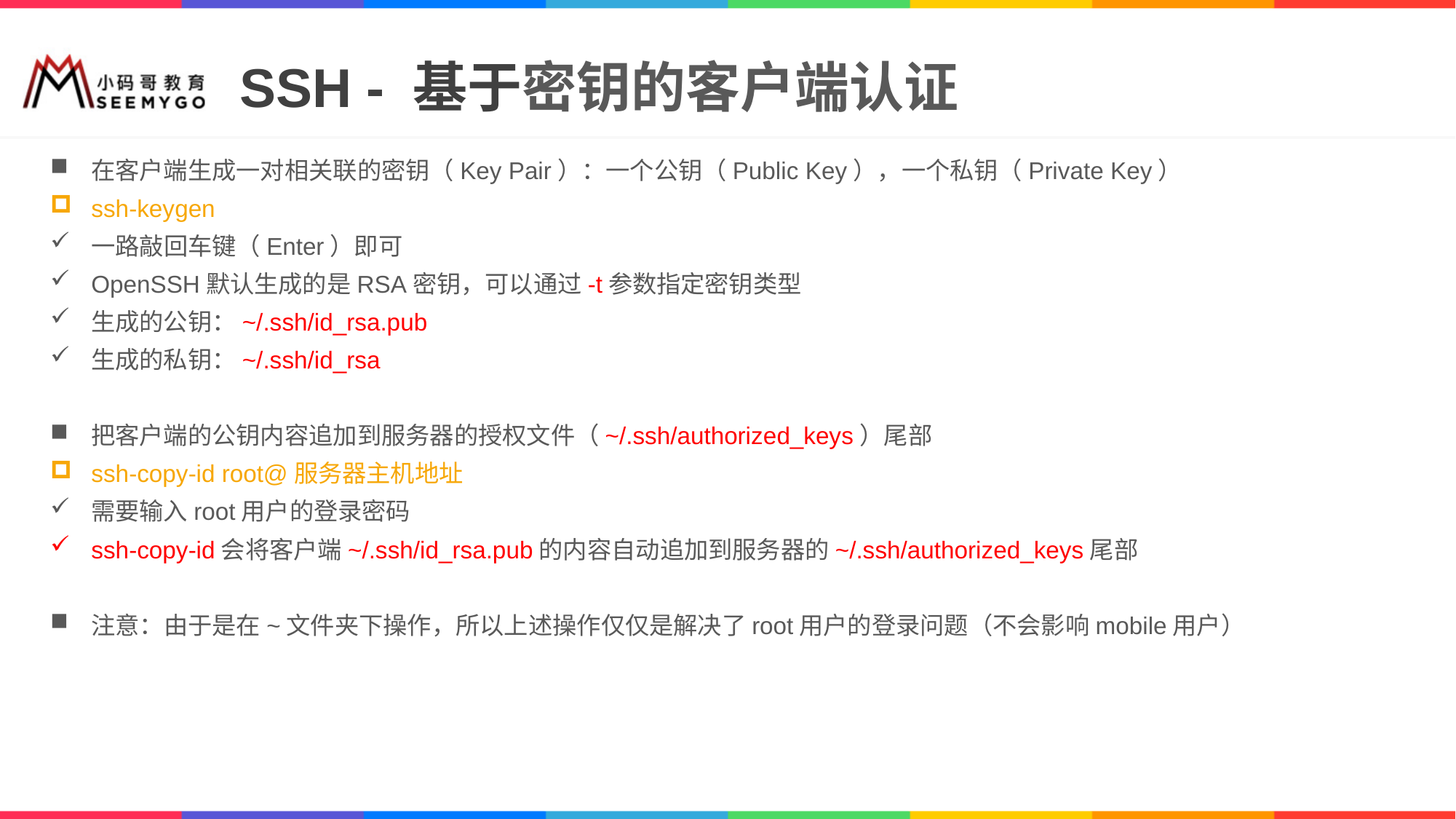

# SSH - 基于密钥的客户端认证
在客户端生成一对相关联的密钥（Key Pair）：一个公钥（Public Key），一个私钥（Private Key）
ssh-keygen
一路敲回车键（Enter）即可
OpenSSH默认生成的是RSA密钥，可以通过-t参数指定密钥类型
生成的公钥：~/.ssh/id_rsa.pub
生成的私钥：~/.ssh/id_rsa

把客户端的公钥内容追加到服务器的授权文件（~/.ssh/authorized_keys）尾部
ssh-copy-id root@服务器主机地址
需要输入root用户的登录密码
ssh-copy-id会将客户端~/.ssh/id_rsa.pub的内容自动追加到服务器的~/.ssh/authorized_keys尾部

注意：由于是在~文件夹下操作，所以上述操作仅仅是解决了root用户的登录问题（不会影响mobile用户）